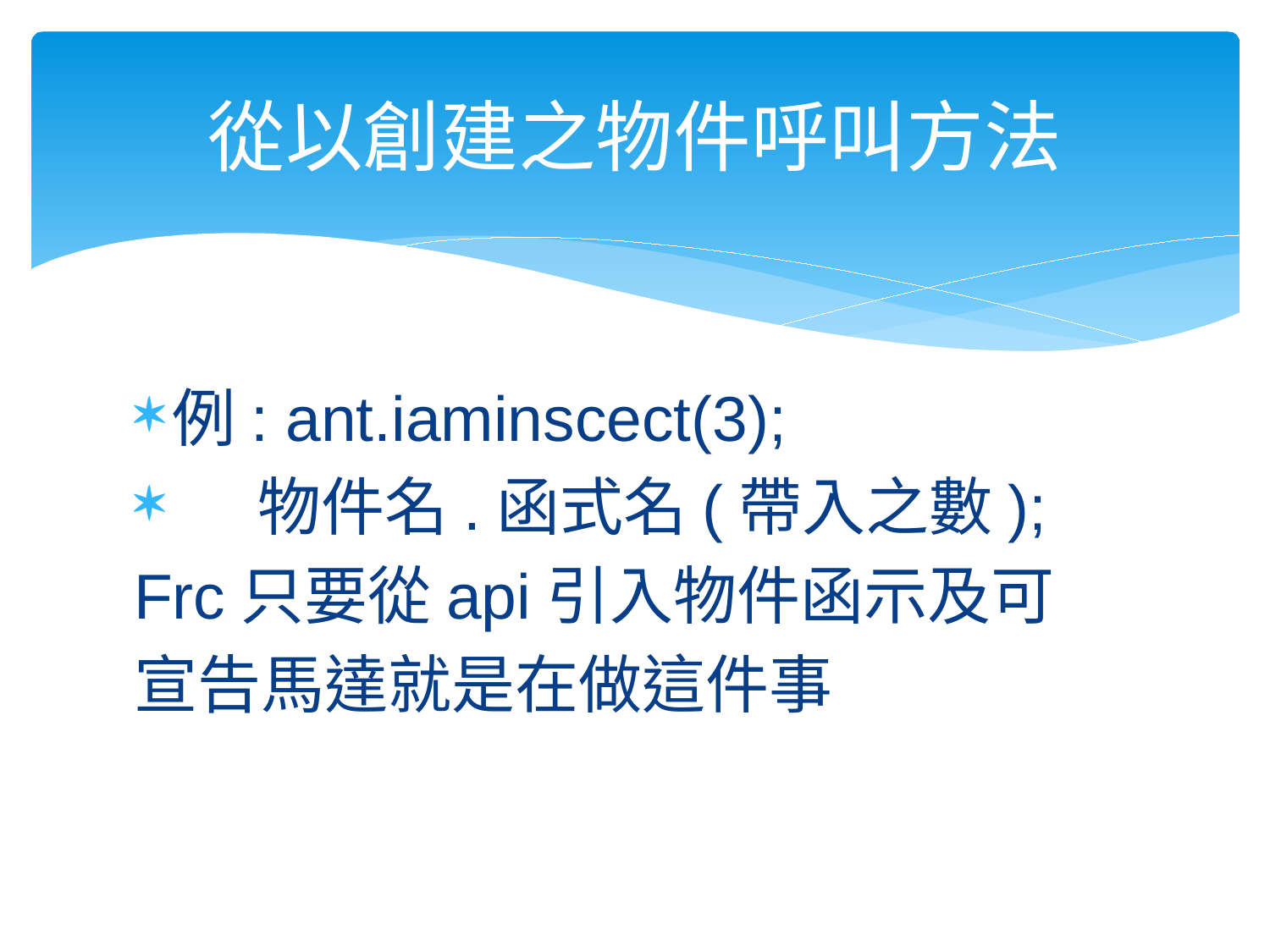

# 從以創建之物件呼叫方法
例: ant.iaminscect(3);
     物件名.函式名(帶入之數);
Frc只要從api引入物件函示及可
宣告馬達就是在做這件事